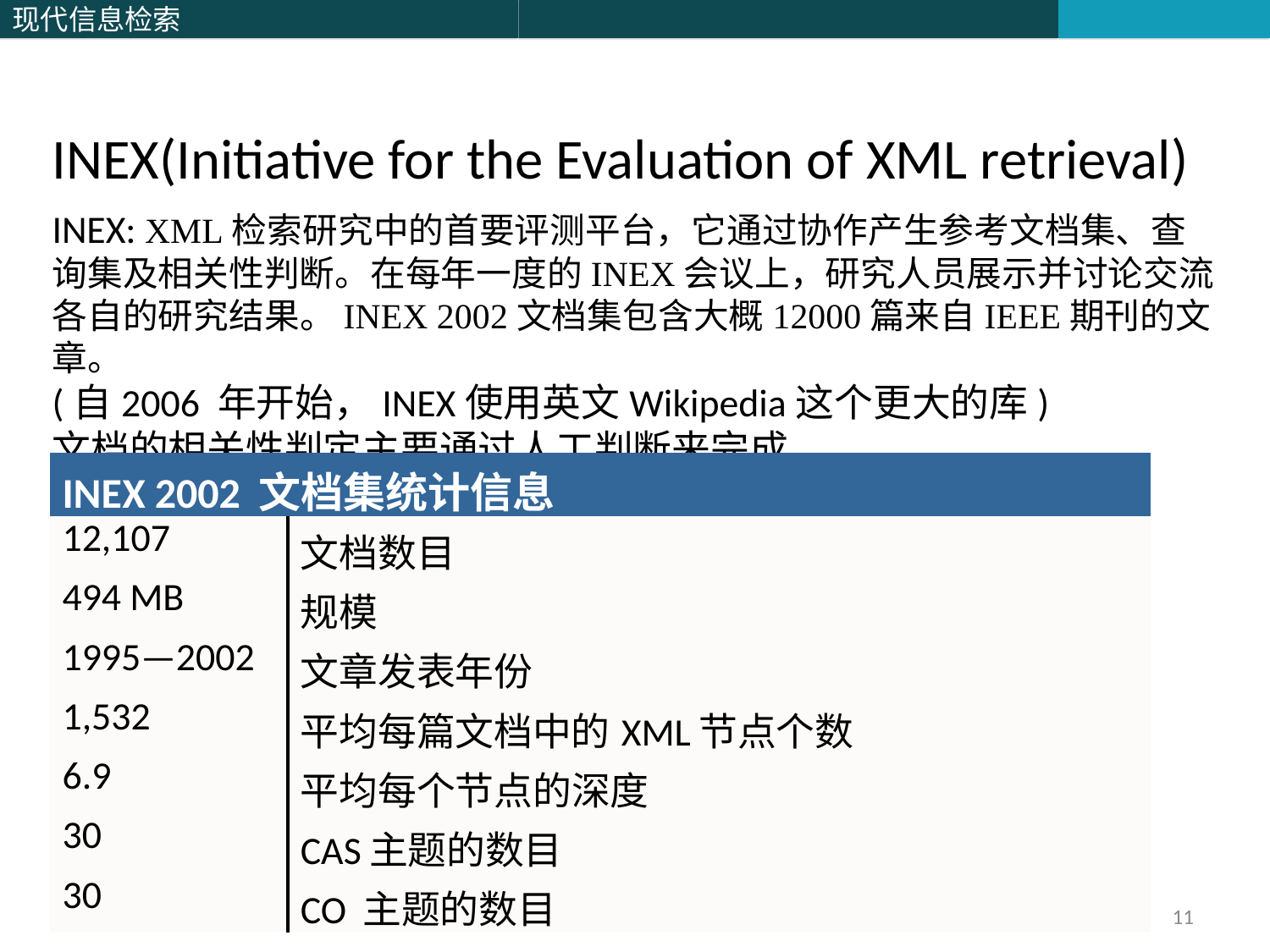

INEX(Initiative for the Evaluation of XML retrieval)
INEX: XML检索研究中的首要评测平台，它通过协作产生参考文档集、查询集及相关性判断。在每年一度的INEX会议上，研究人员展示并讨论交流各自的研究结果。INEX 2002文档集包含大概12000篇来自IEEE期刊的文章。
(自2006 年开始，INEX使用英文Wikipedia这个更大的库)
文档的相关性判定主要通过人工判断来完成

| INEX 2002 文档集统计信息 |  |
| --- | --- |
| 12,107 | 文档数目 |
| 494 MB | 规模 |
| 1995—2002 | 文章发表年份 |
| 1,532 | 平均每篇文档中的XML节点个数 |
| 6.9 | 平均每个节点的深度 |
| 30 | CAS主题的数目 |
| 30 | CO 主题的数目 |
11